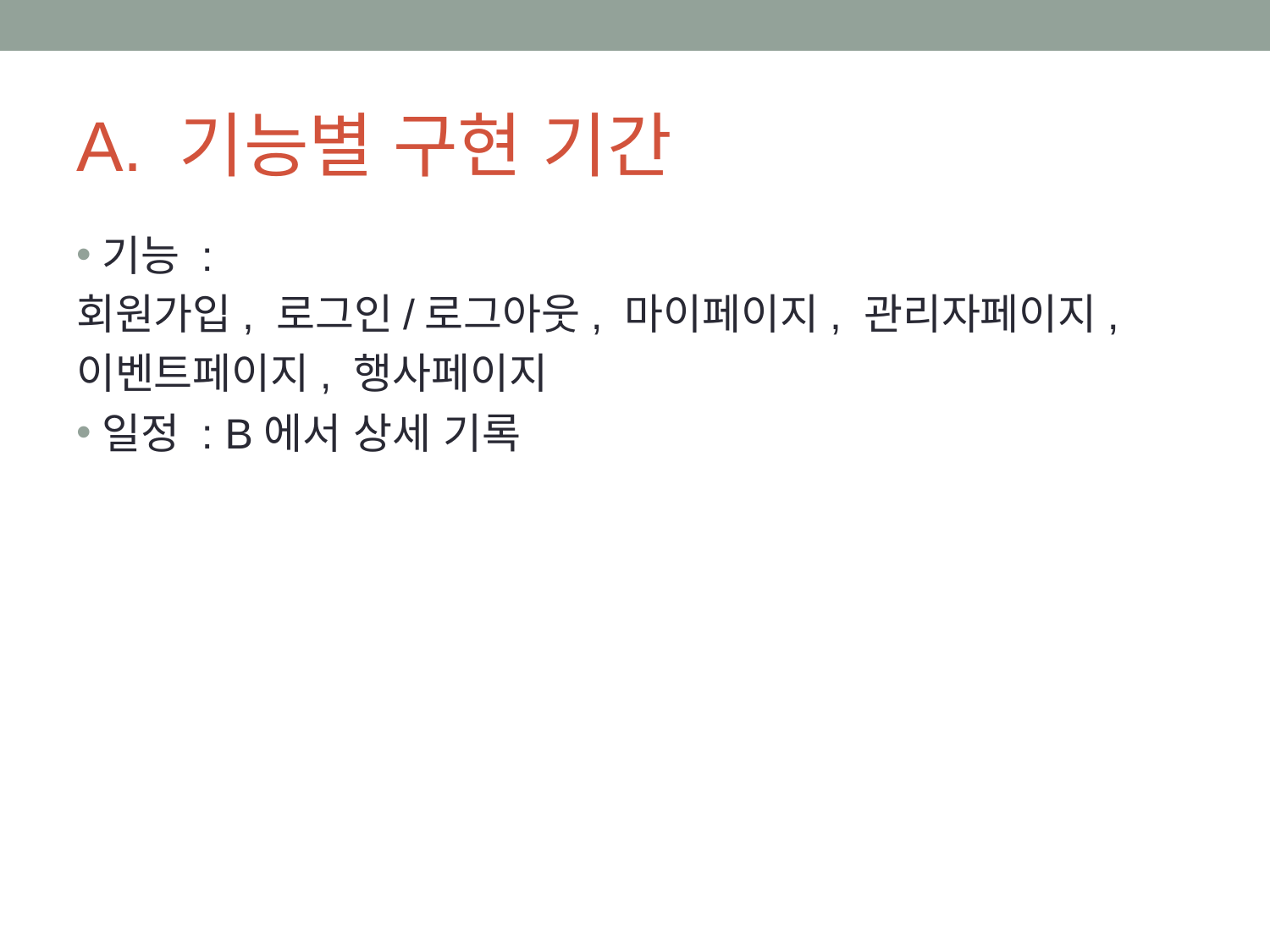

# A. 기능별 구현 기간
기능 :
회원가입, 로그인/로그아웃, 마이페이지, 관리자페이지,
이벤트페이지, 행사페이지
일정 : B에서 상세 기록